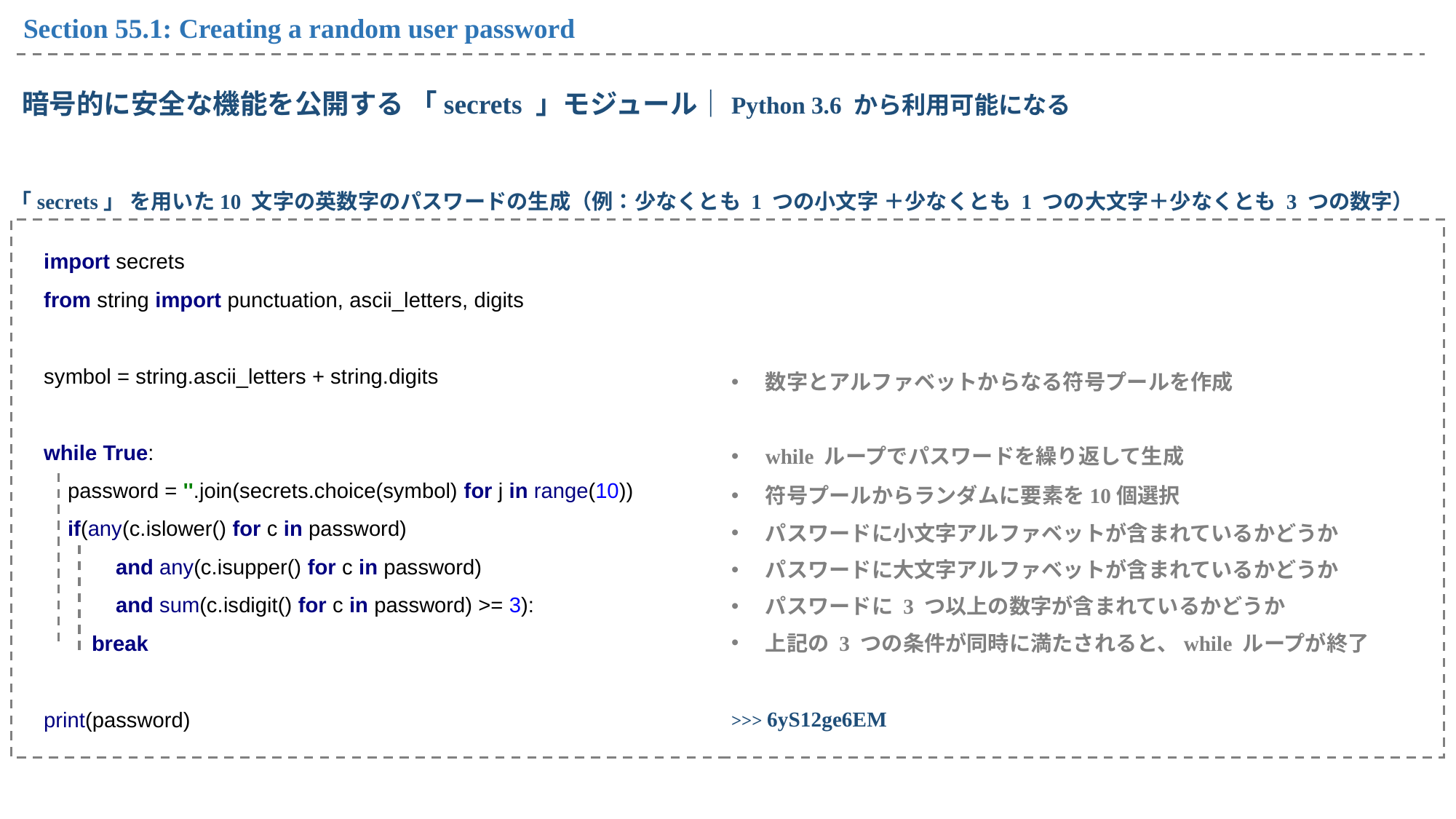

Section 55.1: Creating a random user password
暗号的に安全な機能を公開する 「secrets 」モジュール｜Python 3.6 から利用可能になる

「secrets」 を用いた10 文字の英数字のパスワードの生成（例：少なくとも 1 つの小文字 ＋少なくとも 1 つの大文字＋少なくとも 3 つの数字）

import secrets
from string import punctuation, ascii_letters, digits
symbol = string.ascii_letters + string.digits
while True:
    password = ''.join(secrets.choice(symbol) for j in range(10))
    if(any(c.islower() for c in password)
            and any(c.isupper() for c in password)
            and sum(c.isdigit() for c in password) >= 3):
        break
print(password)
数字とアルファベットからなる符号プールを作成
while ループでパスワードを繰り返して生成
符号プールからランダムに要素を10個選択
パスワードに小文字アルファベットが含まれているかどうか
パスワードに大文字アルファベットが含まれているかどうか
パスワードに 3 つ以上の数字が含まれているかどうか
上記の 3 つの条件が同時に満たされると、while ループが終了
>>> 6yS12ge6EM